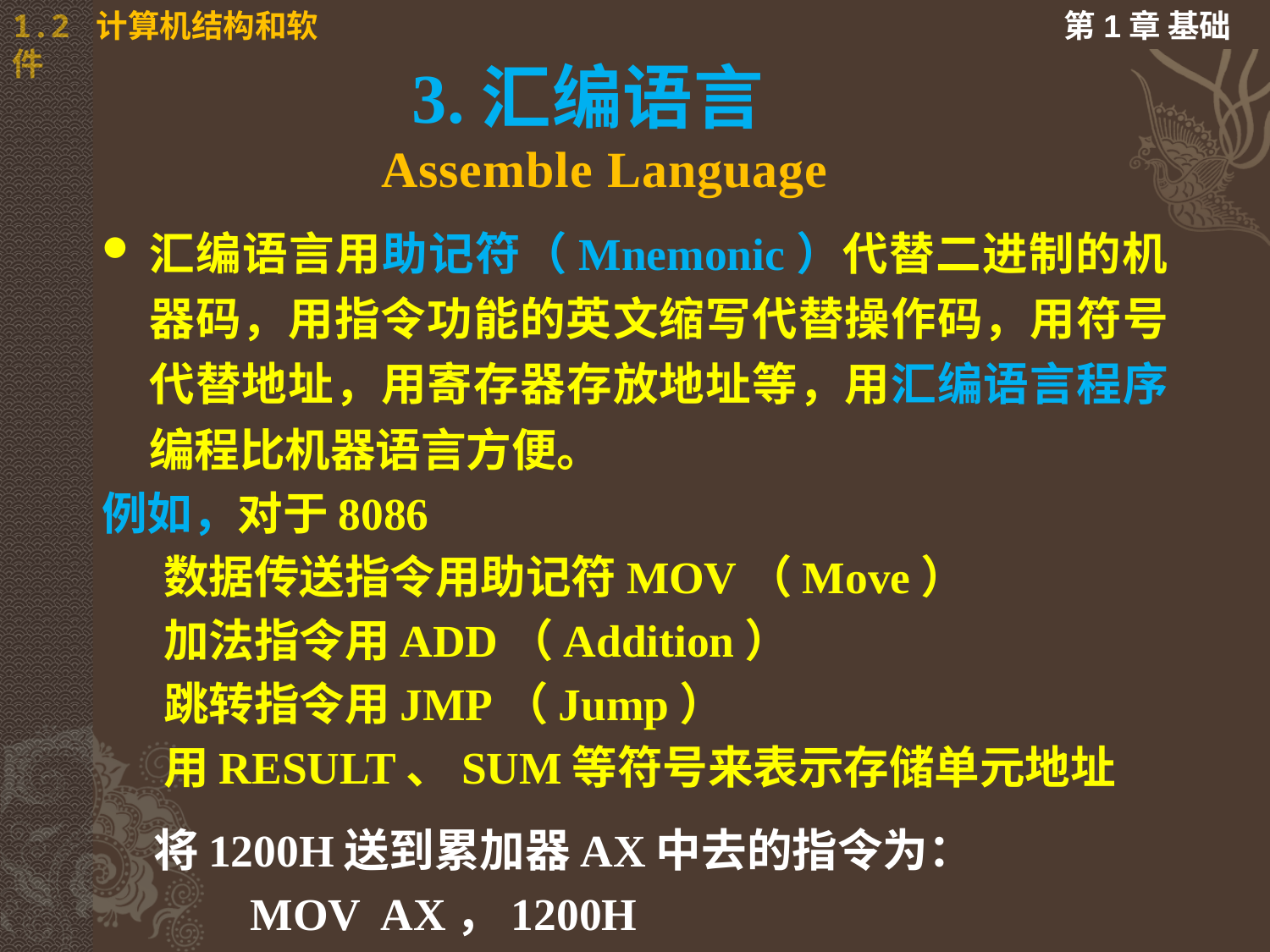

# 3.汇编语言 Assemble Language
汇编语言用助记符（Mnemonic）代替二进制的机器码，用指令功能的英文缩写代替操作码，用符号代替地址，用寄存器存放地址等，用汇编语言程序编程比机器语言方便。
例如，对于8086
     数据传送指令用助记符MOV（Move）
     加法指令用ADD（Addition）
     跳转指令用JMP（Jump）
     用RESULT、SUM等符号来表示存储单元地址
    将1200H送到累加器AX中去的指令为：
             MOV  AX，1200H